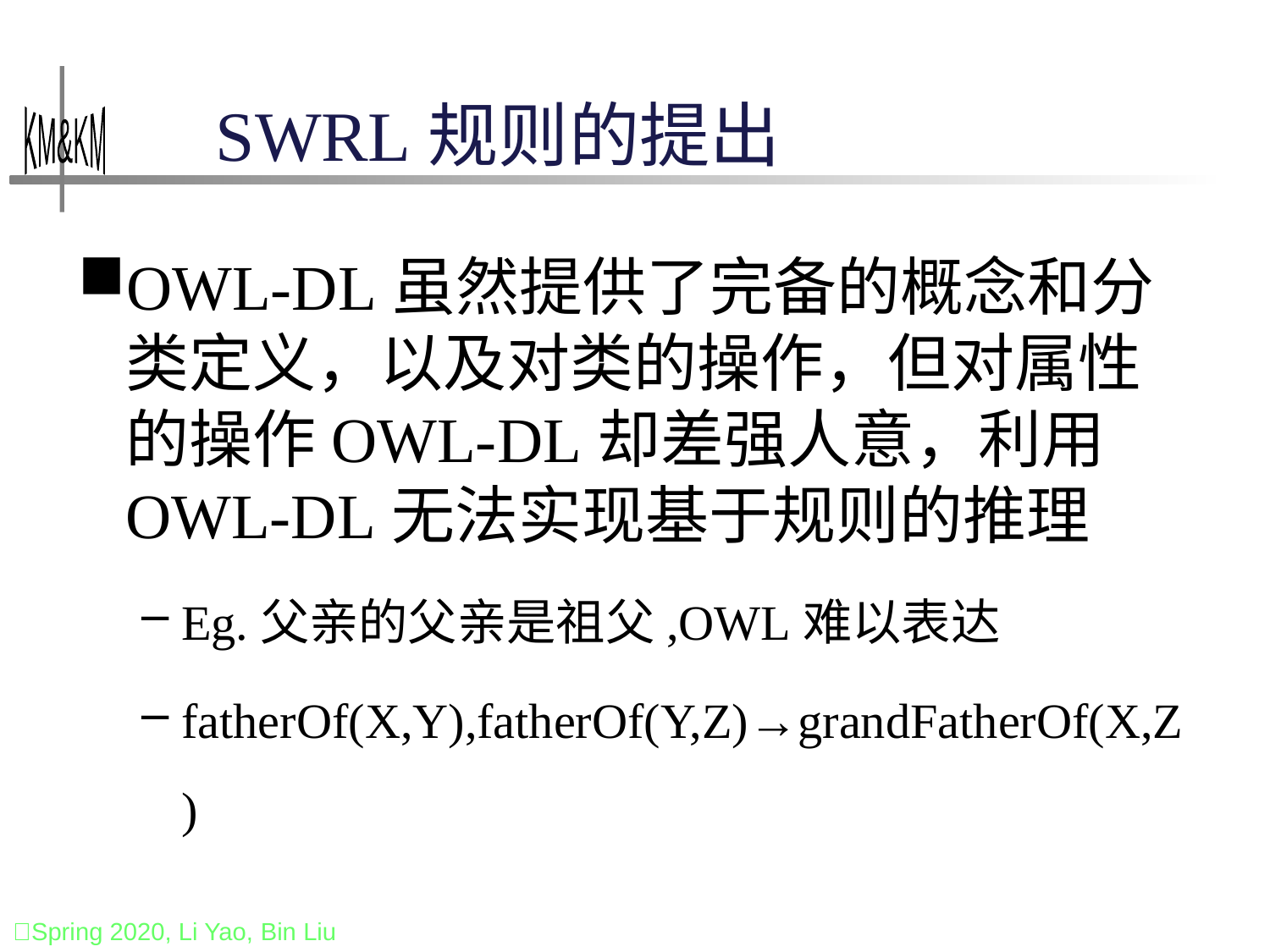

# SWRL规则的提出
OWL-DL虽然提供了完备的概念和分类定义，以及对类的操作，但对属性的操作OWL-DL却差强人意，利用OWL-DL无法实现基于规则的推理
Eg.父亲的父亲是祖父,OWL难以表达
fatherOf(X,Y),fatherOf(Y,Z)→grandFatherOf(X,Z)